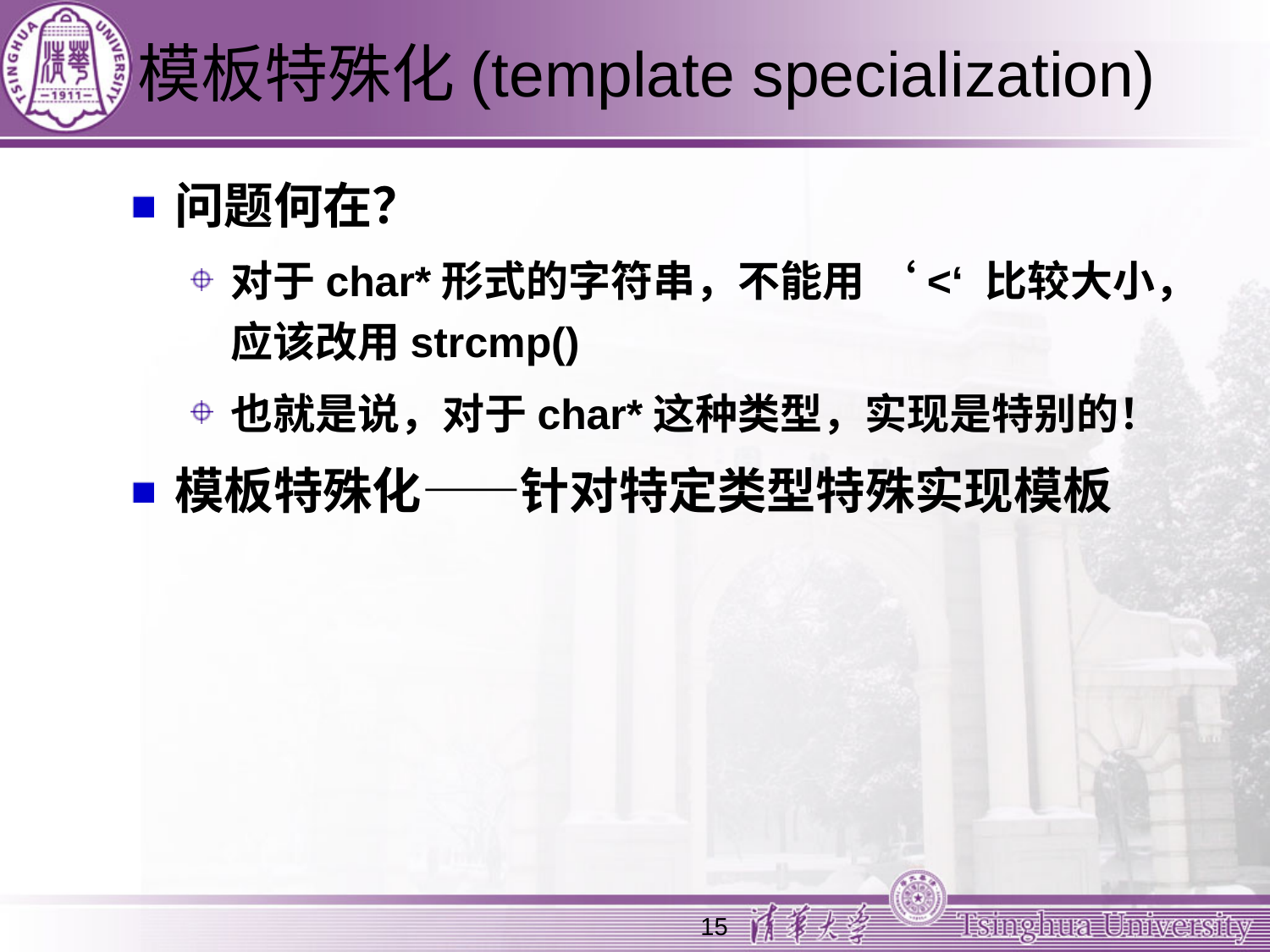

# 模板特殊化(template specialization)
问题何在？
对于char*形式的字符串，不能用 ‘<‘ 比较大小，应该改用strcmp()
也就是说，对于char*这种类型，实现是特别的！
模板特殊化——针对特定类型特殊实现模板
15